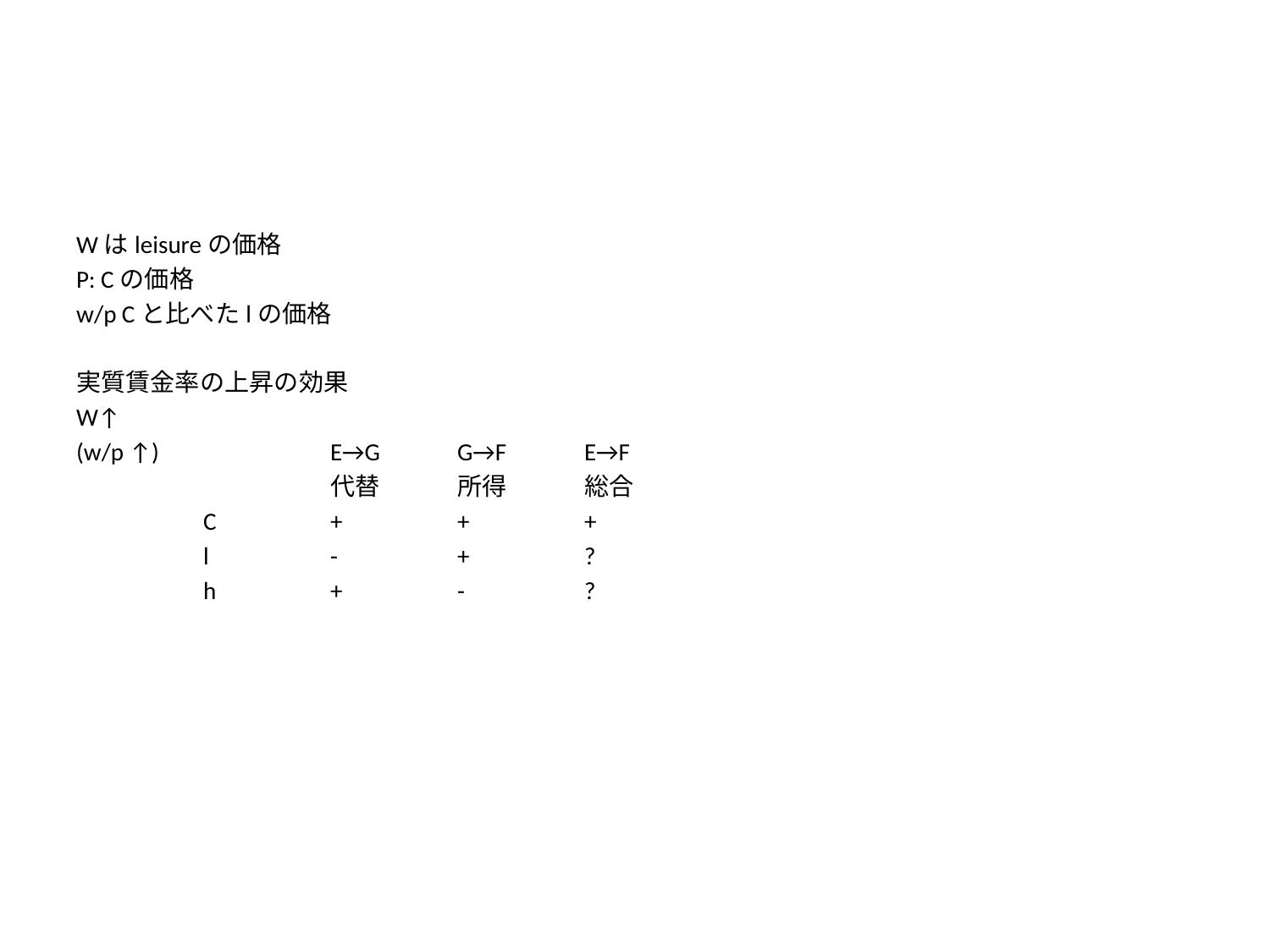

#
Wはleisureの価格
P: Cの価格
w/p Cと比べたlの価格

実質賃金率の上昇の効果
W↑
(w/p ↑)		E→G	G→F	E→F
		代替	所得	総合
	C	+	+	+
	l	-	+	?
	h	+	-	?